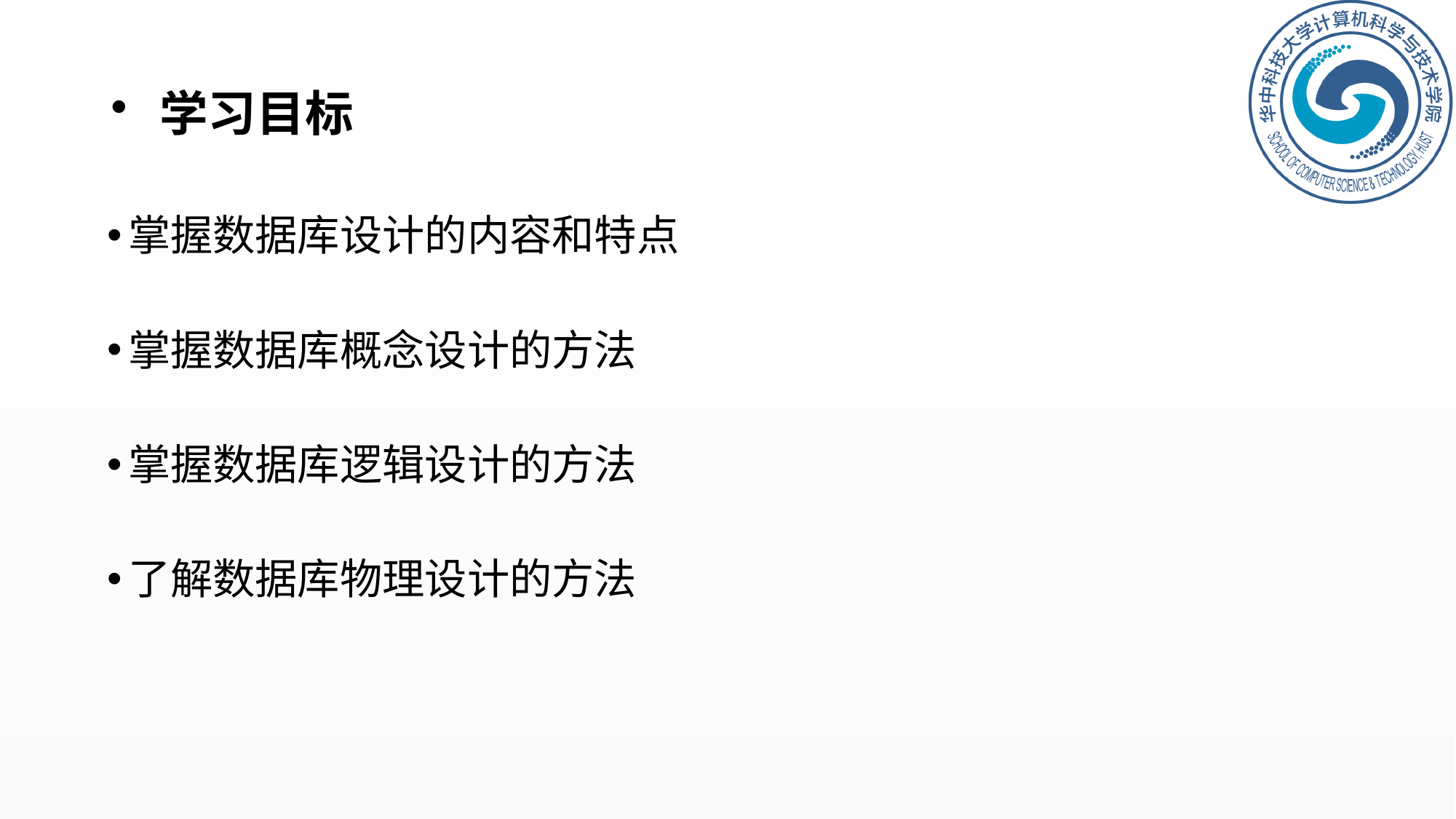

# 学习目标
掌握数据库设计的内容和特点

掌握数据库概念设计的方法

掌握数据库逻辑设计的方法

了解数据库物理设计的方法